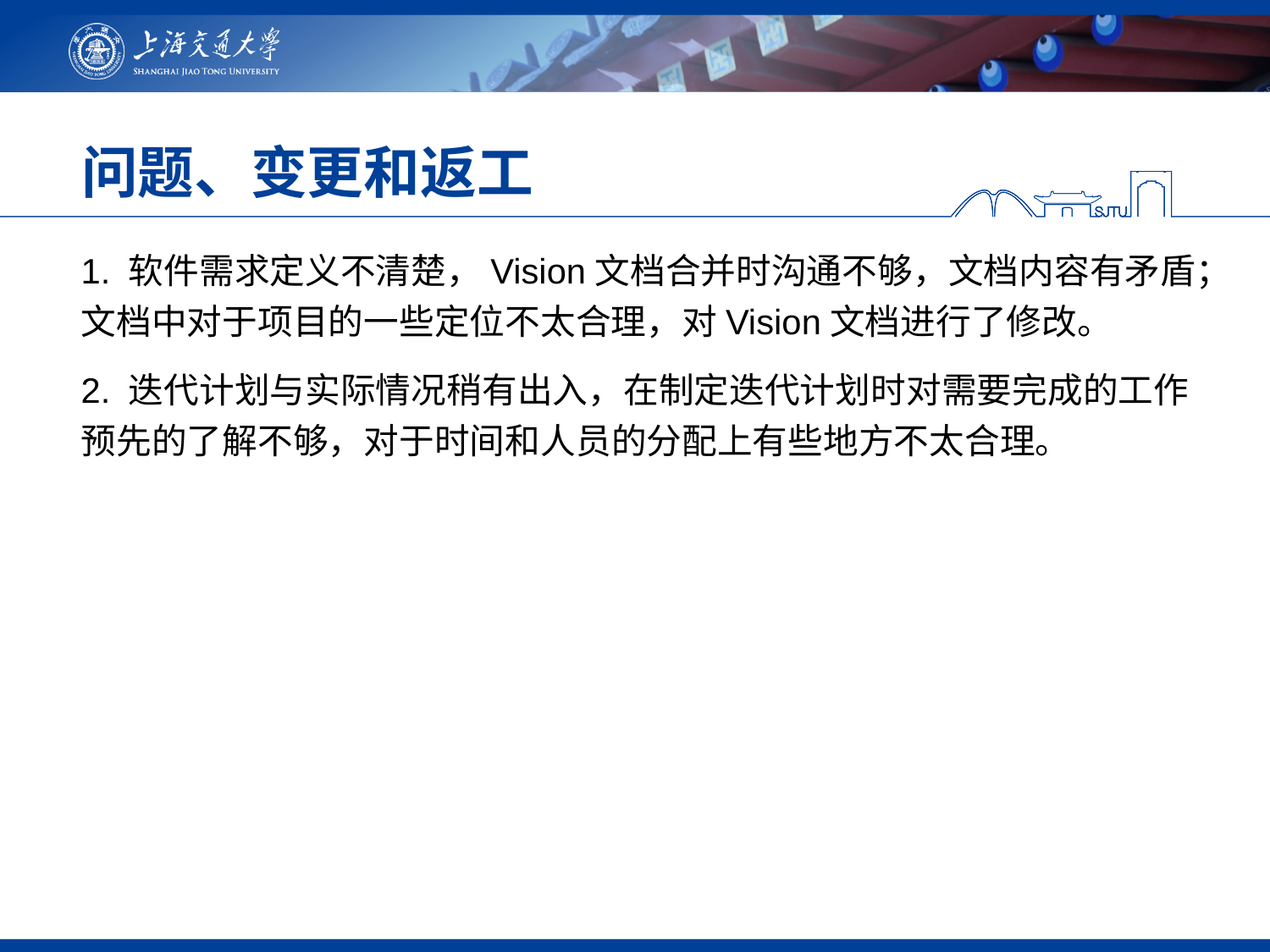

# 问题、变更和返工
1. 软件需求定义不清楚，Vision文档合并时沟通不够，文档内容有矛盾；文档中对于项目的一些定位不太合理，对Vision文档进行了修改。
2. 迭代计划与实际情况稍有出入，在制定迭代计划时对需要完成的工作预先的了解不够，对于时间和人员的分配上有些地方不太合理。